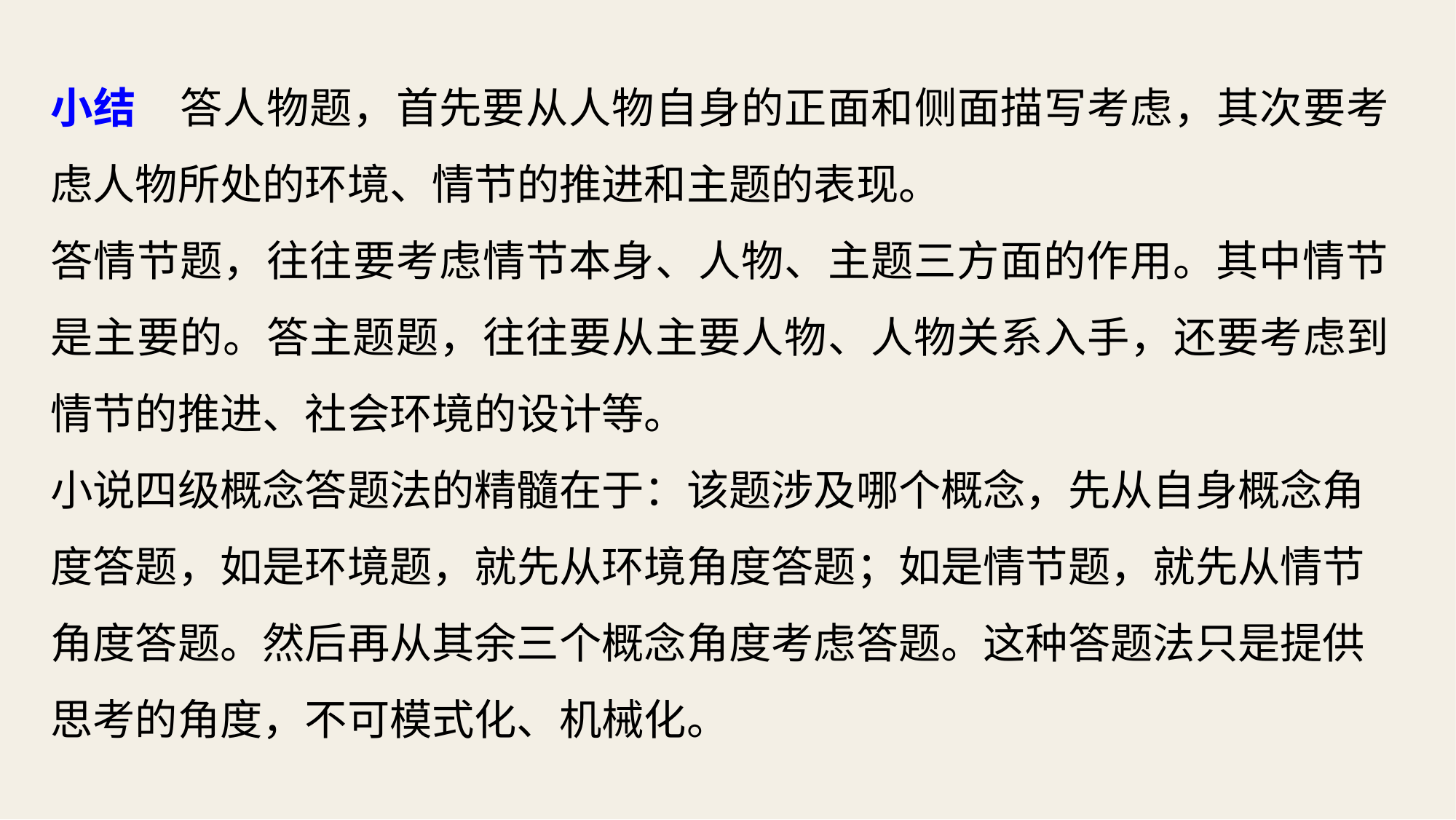

小结　答人物题，首先要从人物自身的正面和侧面描写考虑，其次要考虑人物所处的环境、情节的推进和主题的表现。
答情节题，往往要考虑情节本身、人物、主题三方面的作用。其中情节是主要的。答主题题，往往要从主要人物、人物关系入手，还要考虑到情节的推进、社会环境的设计等。
小说四级概念答题法的精髓在于：该题涉及哪个概念，先从自身概念角度答题，如是环境题，就先从环境角度答题；如是情节题，就先从情节角度答题。然后再从其余三个概念角度考虑答题。这种答题法只是提供思考的角度，不可模式化、机械化。